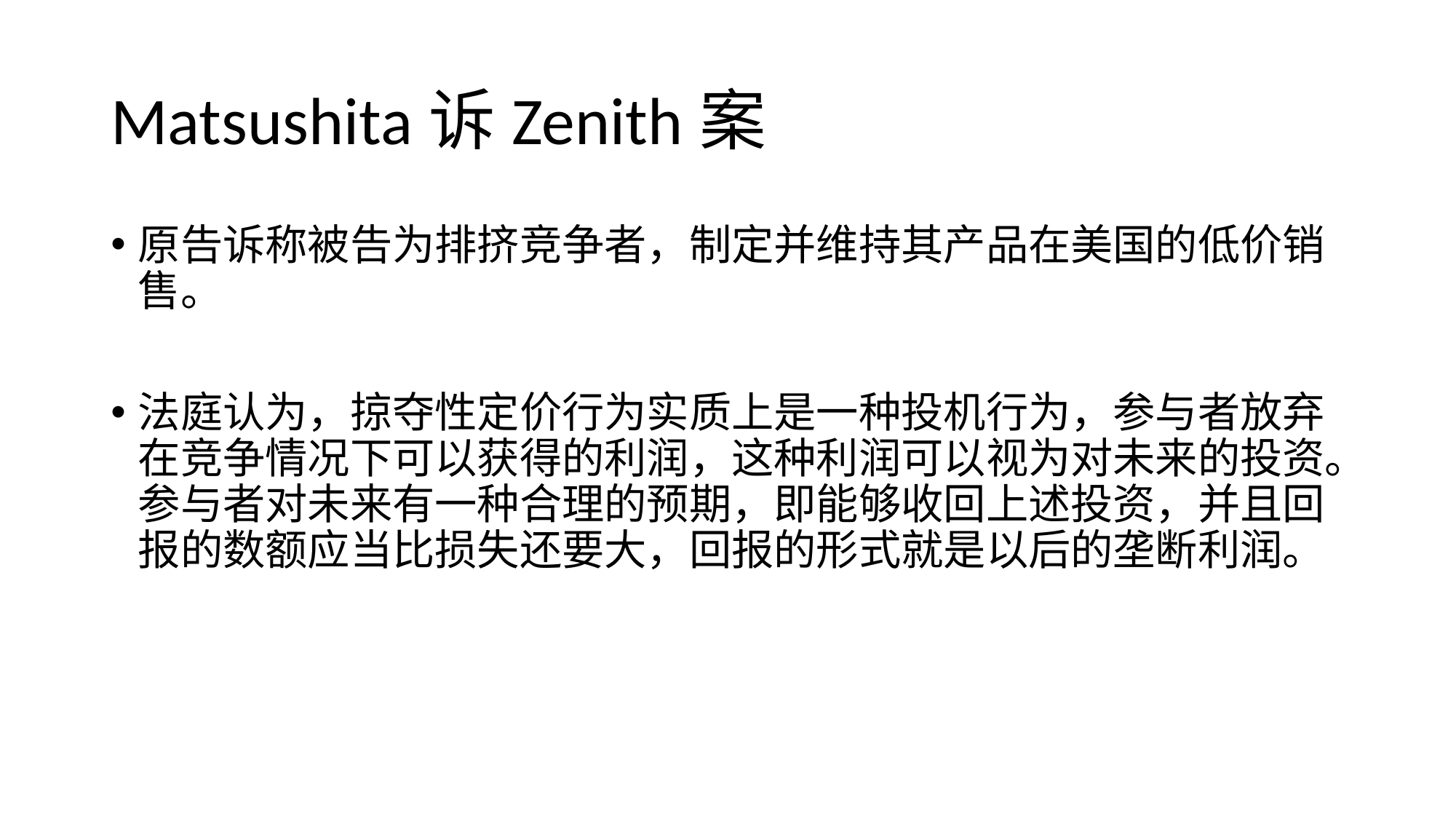

# Matsushita诉Zenith案
原告诉称被告为排挤竞争者，制定并维持其产品在美国的低价销售。

法庭认为，掠夺性定价行为实质上是一种投机行为，参与者放弃在竞争情况下可以获得的利润，这种利润可以视为对未来的投资。参与者对未来有一种合理的预期，即能够收回上述投资，并且回报的数额应当比损失还要大，回报的形式就是以后的垄断利润。